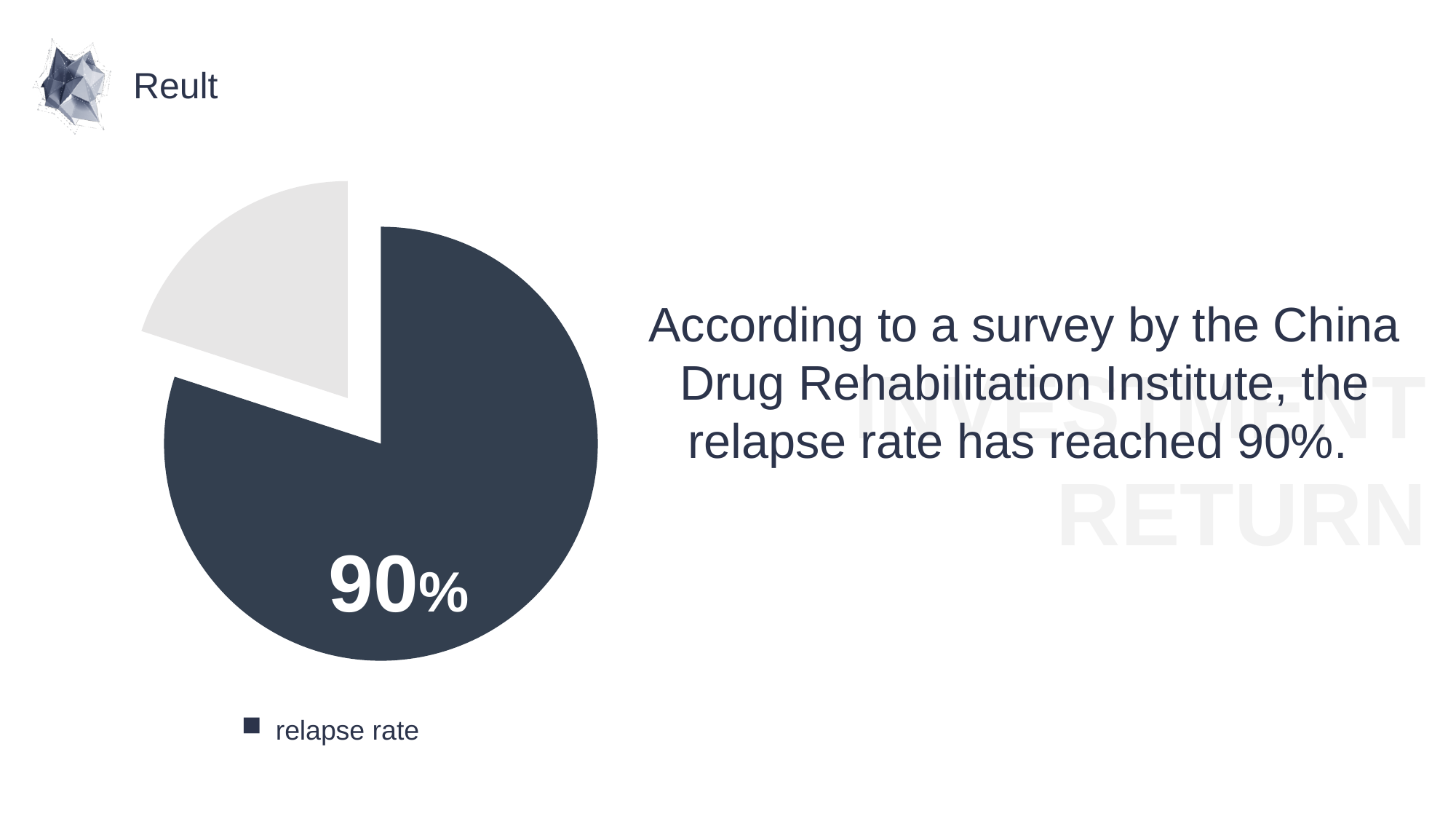

Reult

### Chart

| Category | 销售额 |
|---|---|
| 第一季度 | 8.0 |
| 第二季度 | 2.0 |
According to a survey by the China Drug Rehabilitation Institute, the relapse rate has reached 90%.
INVESTMENT
RETURN
90%
relapse rate